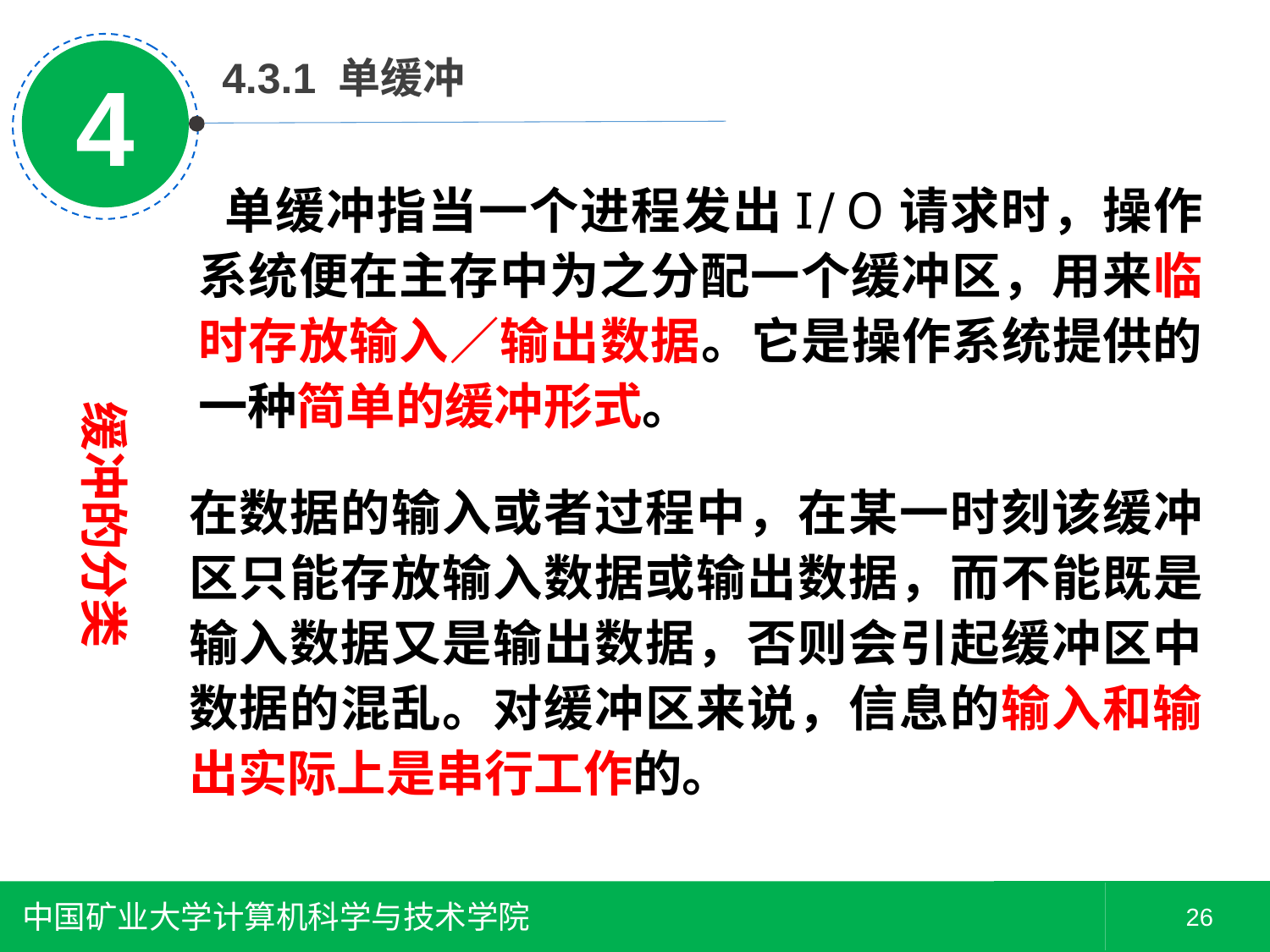

4
  4.3.1 单缓冲

 单缓冲指当一个进程发出I/O请求时，操作系统便在主存中为之分配一个缓冲区，用来临时存放输入／输出数据。它是操作系统提供的一种简单的缓冲形式。
缓冲的分类
在数据的输入或者过程中，在某一时刻该缓冲区只能存放输入数据或输出数据，而不能既是输入数据又是输出数据，否则会引起缓冲区中数据的混乱。对缓冲区来说，信息的输入和输出实际上是串行工作的。